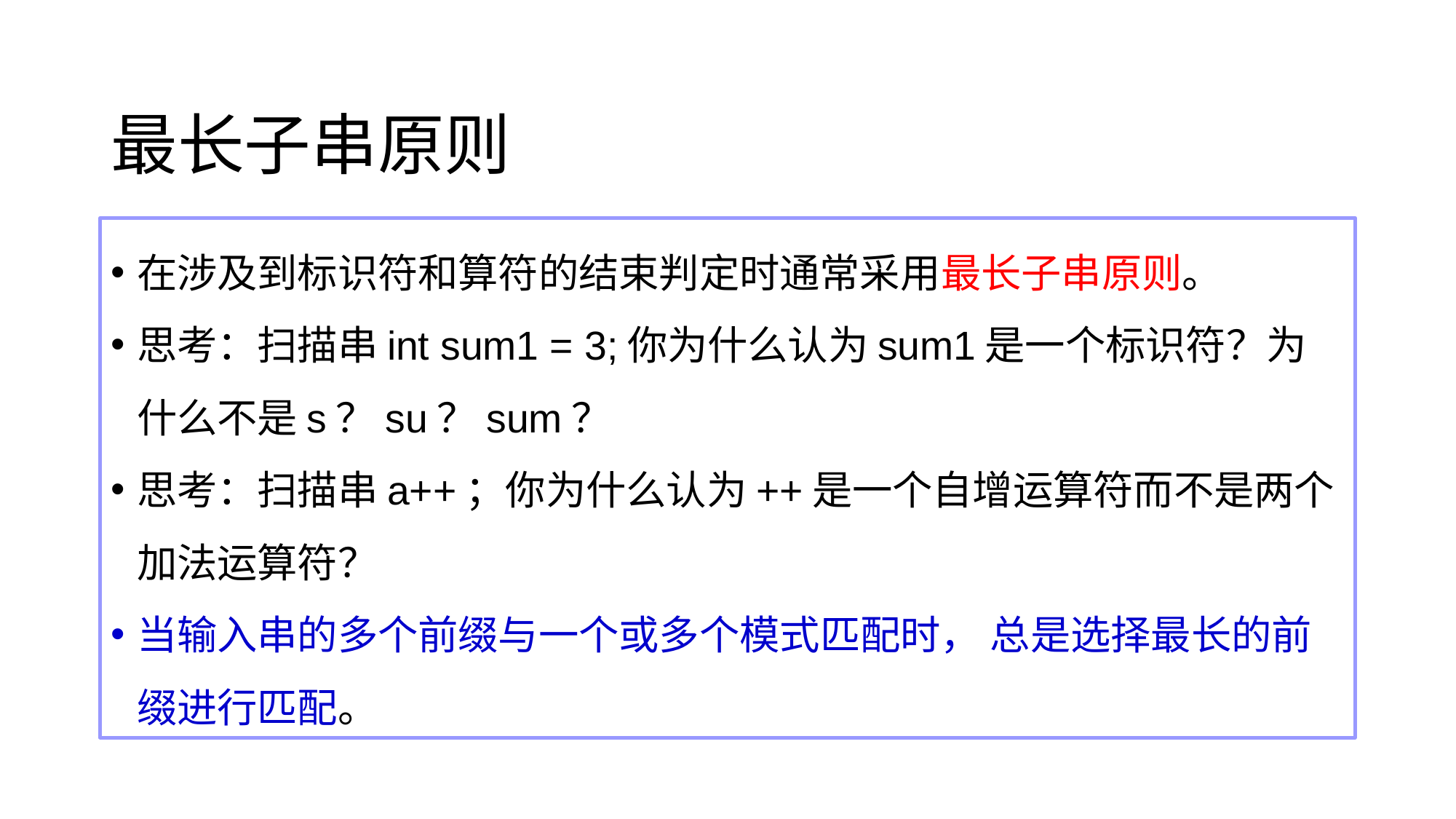

# 最长子串原则
在涉及到标识符和算符的结束判定时通常采用最长子串原则。
思考：扫描串int sum1 = 3;你为什么认为sum1是一个标识符？为什么不是s？su？sum？
思考：扫描串a++；你为什么认为++是一个自增运算符而不是两个加法运算符？
当输入串的多个前缀与一个或多个模式匹配时， 总是选择最长的前缀进行匹配。